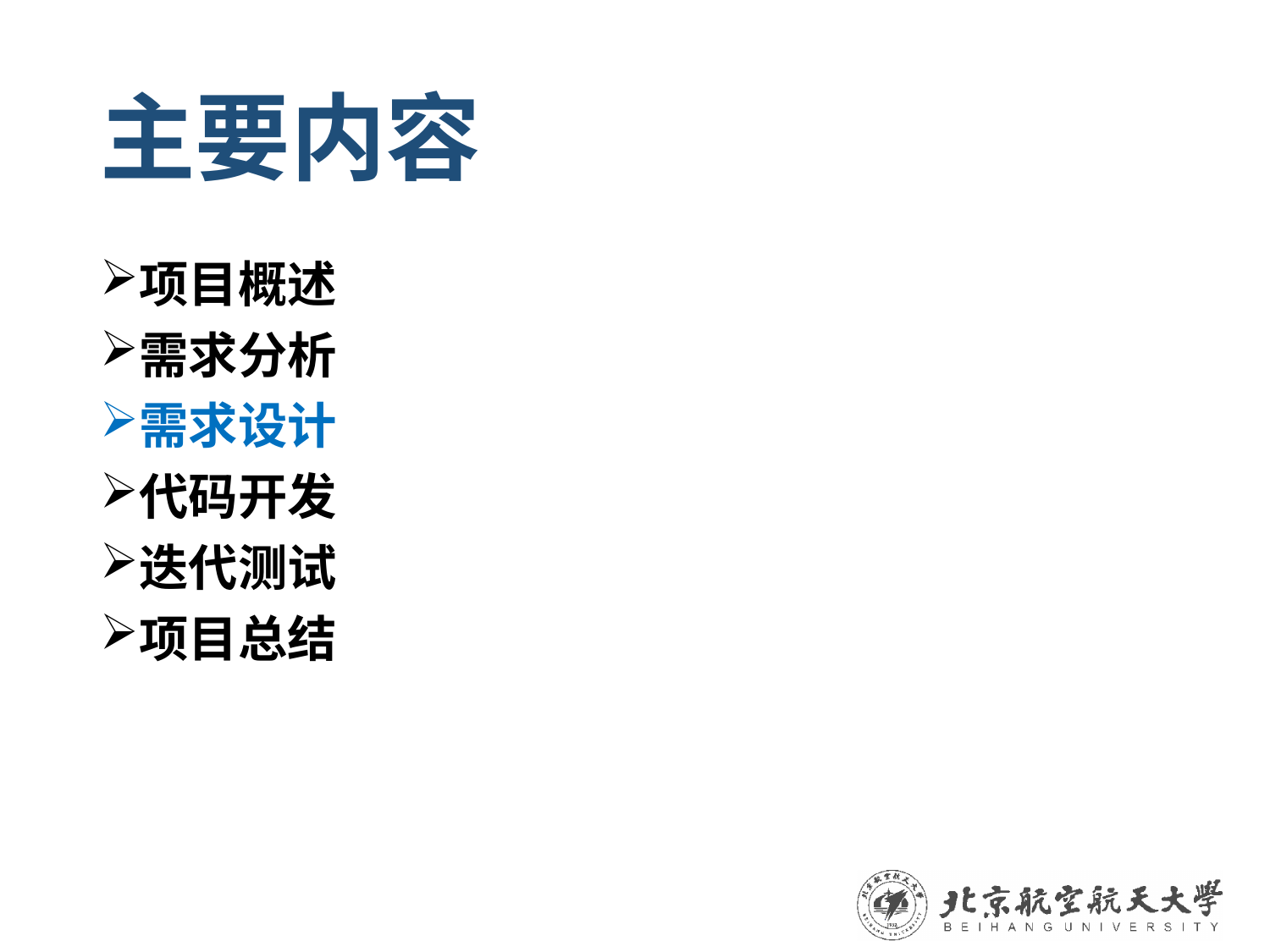

# 主要内容
项目概述
需求分析
需求设计
代码开发
迭代测试
项目总结